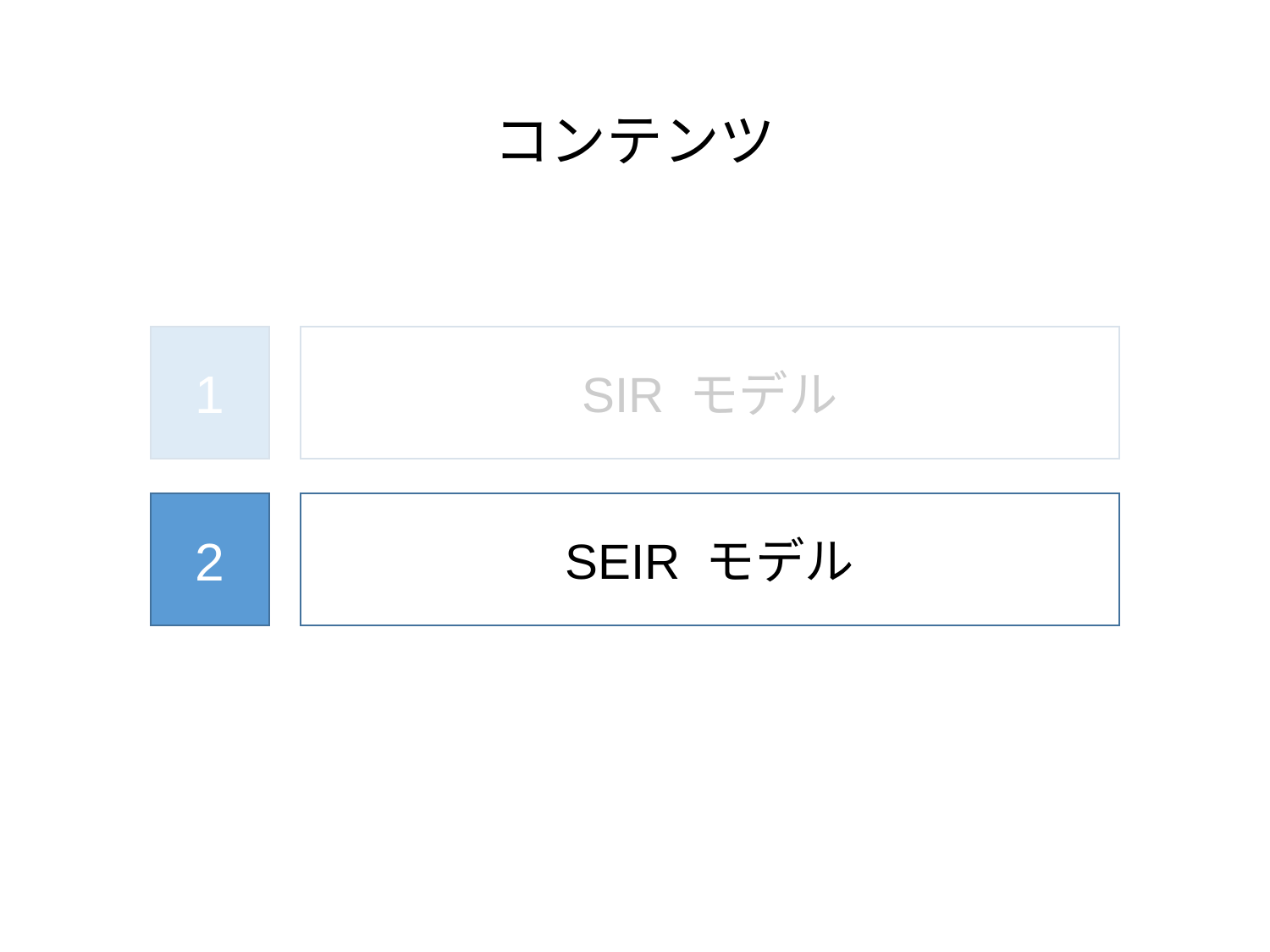

# コンテンツ

1
SIR モデル
2
SEIR モデル